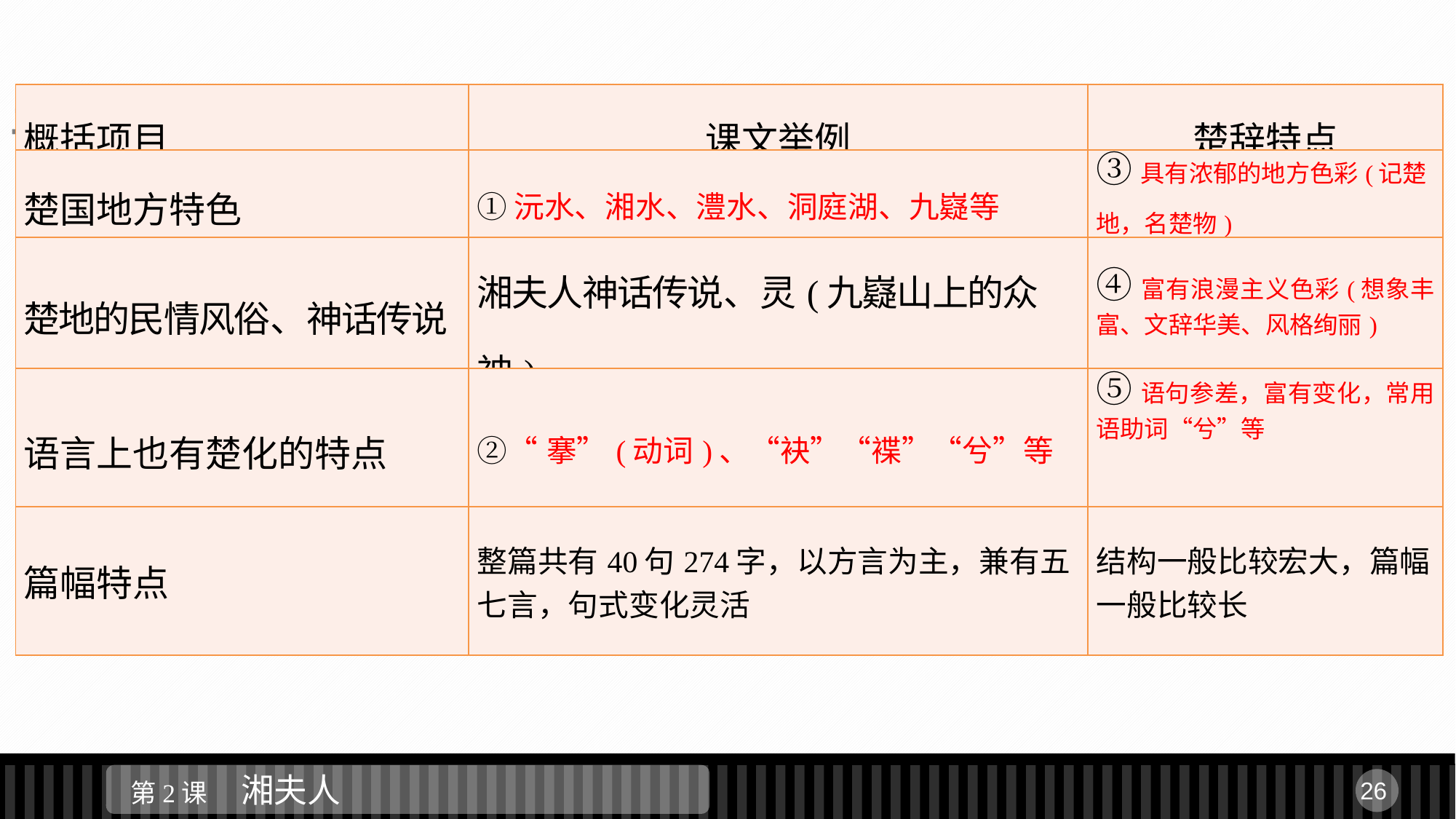

二、这首诗具有鲜明的楚国地方特色，试举例加以说明，并尝试归纳楚辞的特点。

| 概括项目 | 课文举例 | 楚辞特点 |
| --- | --- | --- |
| 楚国地方特色 | ①沅水、湘水、澧水、洞庭湖、九嶷等 | ③具有浓郁的地方色彩(记楚地，名楚物) |
| 楚地的民情风俗、神话传说 | 湘夫人神话传说、灵(九嶷山上的众神) | ④富有浪漫主义色彩(想象丰富、文辞华美、风格绚丽) |
| 语言上也有楚化的特点 | ②“搴”(动词)、“袂”“褋”“兮”等 | ⑤语句参差，富有变化，常用语助词“兮”等 |
| 篇幅特点 | 整篇共有40句274字，以方言为主，兼有五七言，句式变化灵活 | 结构一般比较宏大，篇幅一般比较长 |